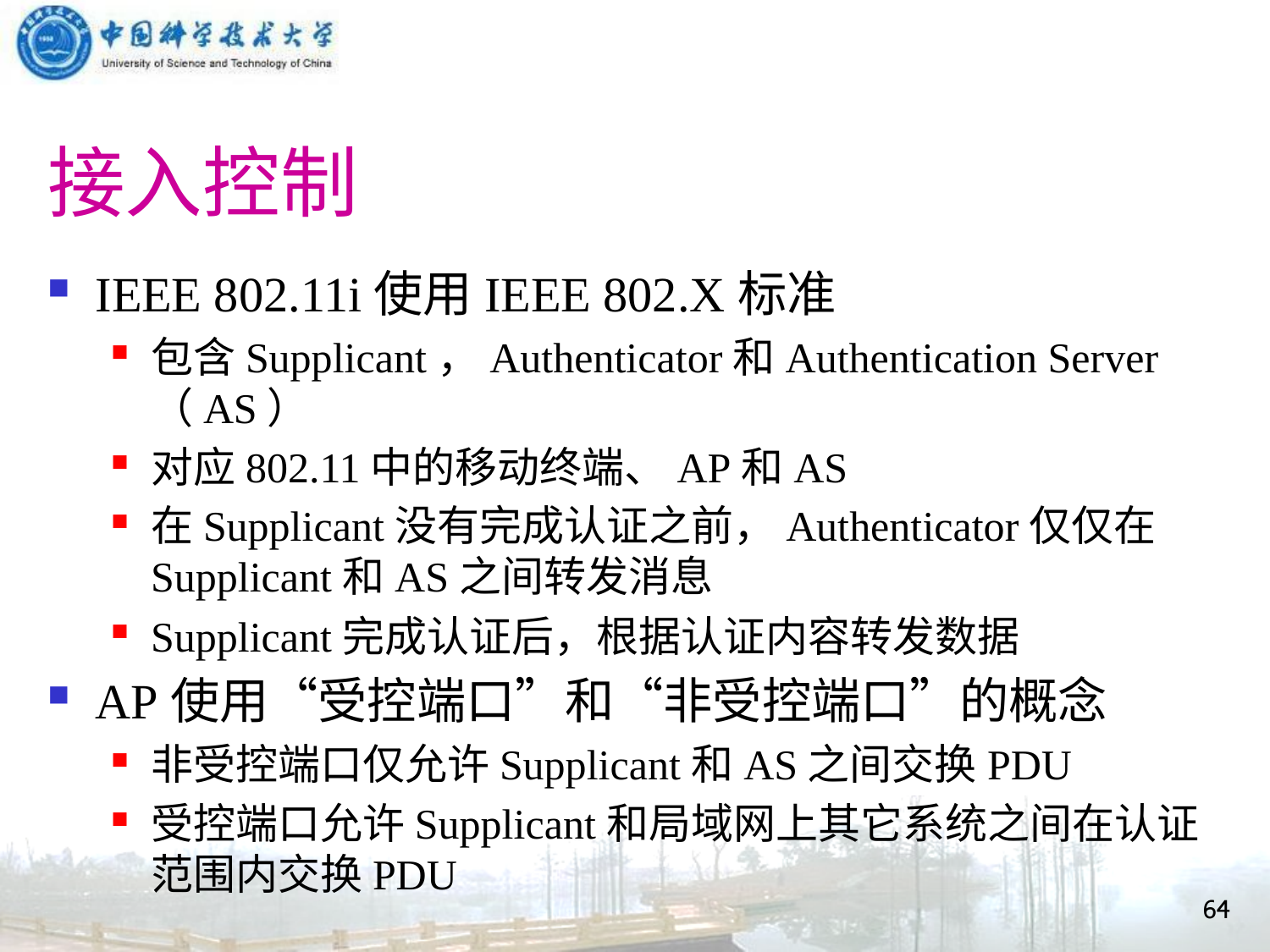

# 接入控制
IEEE 802.11i使用IEEE 802.X标准
包含Supplicant，Authenticator和Authentication Server（AS）
对应802.11中的移动终端、AP和AS
在Supplicant没有完成认证之前，Authenticator仅仅在Supplicant和AS之间转发消息
Supplicant完成认证后，根据认证内容转发数据
AP使用“受控端口”和“非受控端口”的概念
非受控端口仅允许Supplicant和AS之间交换PDU
受控端口允许Supplicant和局域网上其它系统之间在认证范围内交换PDU
64